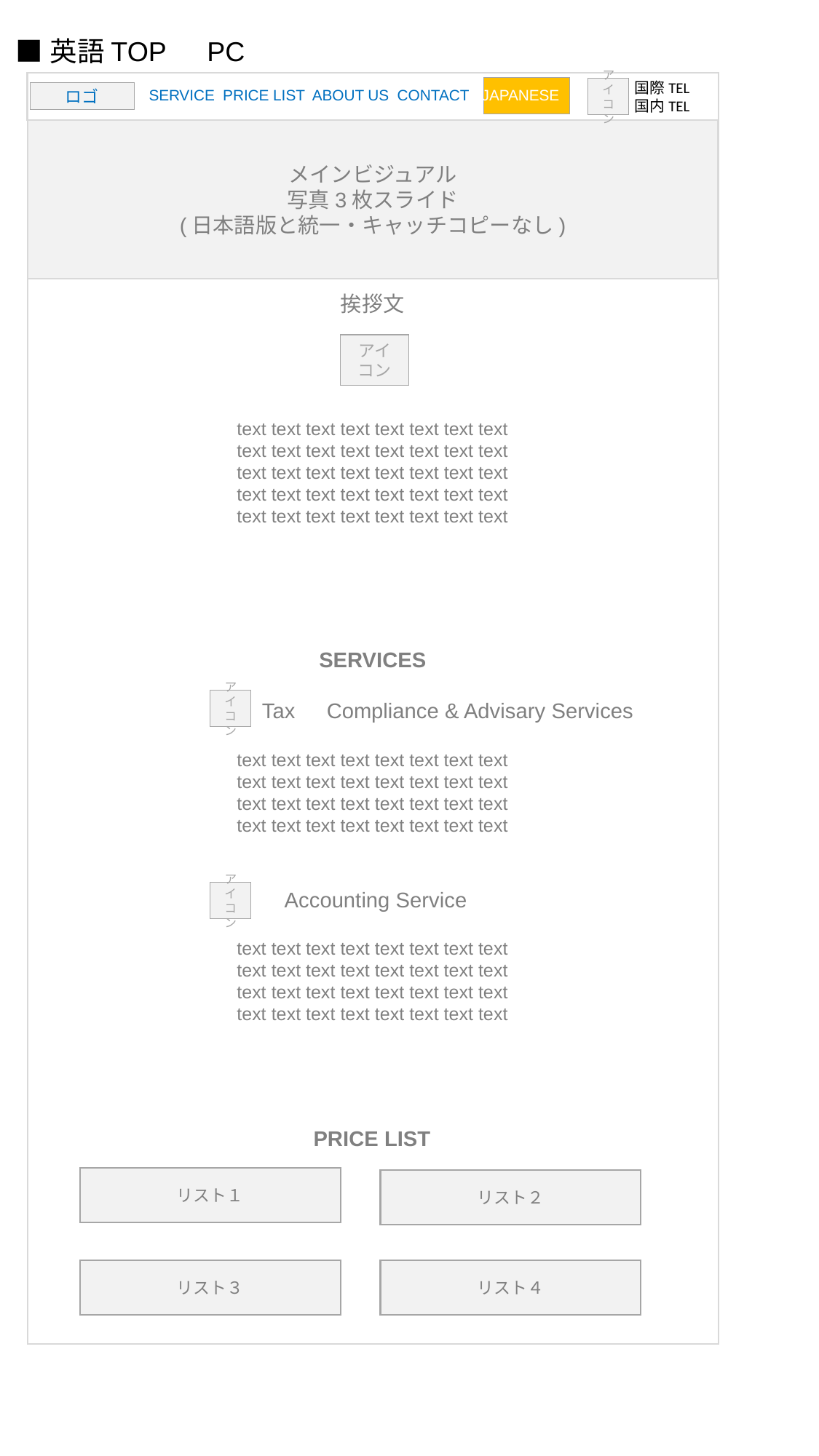

■英語TOP　PC

国際TEL
国内TEL

アイコン
SERVICE  PRICE LIST  ABOUT US  CONTACT   JAPANESE
ロゴ
メインビジュアル
写真3枚スライド
(日本語版と統一・キャッチコピーなし)
挨拶文

text text text text text text text text
text text text text text text text text
text text text text text text text text
text text text text text text text text
text text text text text text text text

アイ
コン
SERVICES

                         Tax　Compliance & Advisary Services

text text text text text text text text
text text text text text text text text
text text text text text text text text
text text text text text text text text

 Accounting Service

text text text text text text text text
text text text text text text text text
text text text text text text text text
text text text text text text text text

アイコン
アイコン
PRICE LIST

リスト１
リスト２
リスト３
リスト４